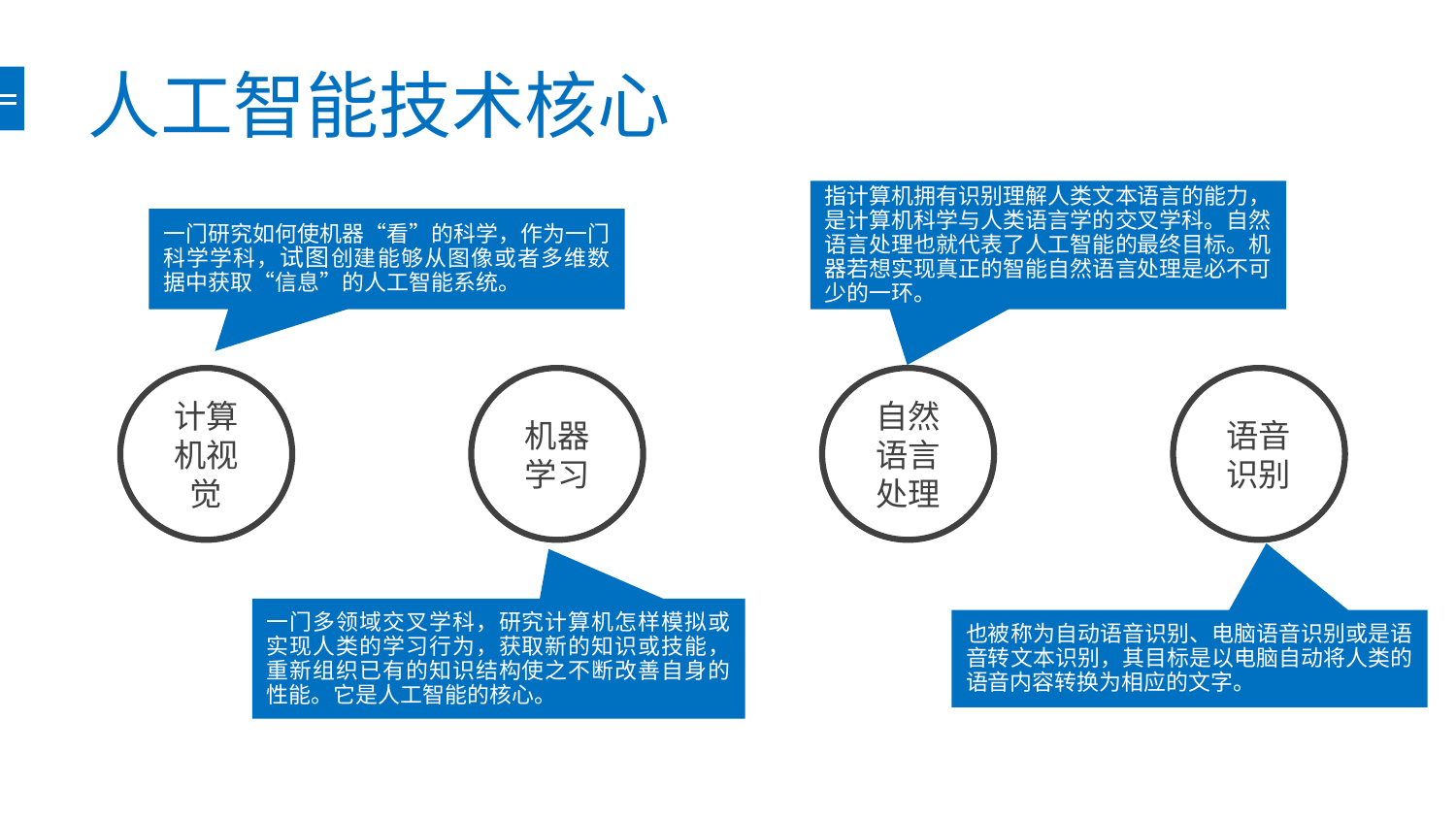

# 人工智能技术核心
指计算机拥有识别理解人类文本语言的能力，是计算机科学与人类语言学的交叉学科。自然语言处理也就代表了人工智能的最终目标。机器若想实现真正的智能自然语言处理是必不可少的一环。
一门研究如何使机器“看”的科学，作为一门科学学科，试图创建能够从图像或者多维数据中获取“信息”的人工智能系统。
计算机视觉
机器学习
自然语言处理
语音识别
一门多领域交叉学科，研究计算机怎样模拟或实现人类的学习行为，获取新的知识或技能，重新组织已有的知识结构使之不断改善自身的性能。它是人工智能的核心。
也被称为自动语音识别、电脑语音识别或是语音转文本识别，其目标是以电脑自动将人类的语音内容转换为相应的文字。